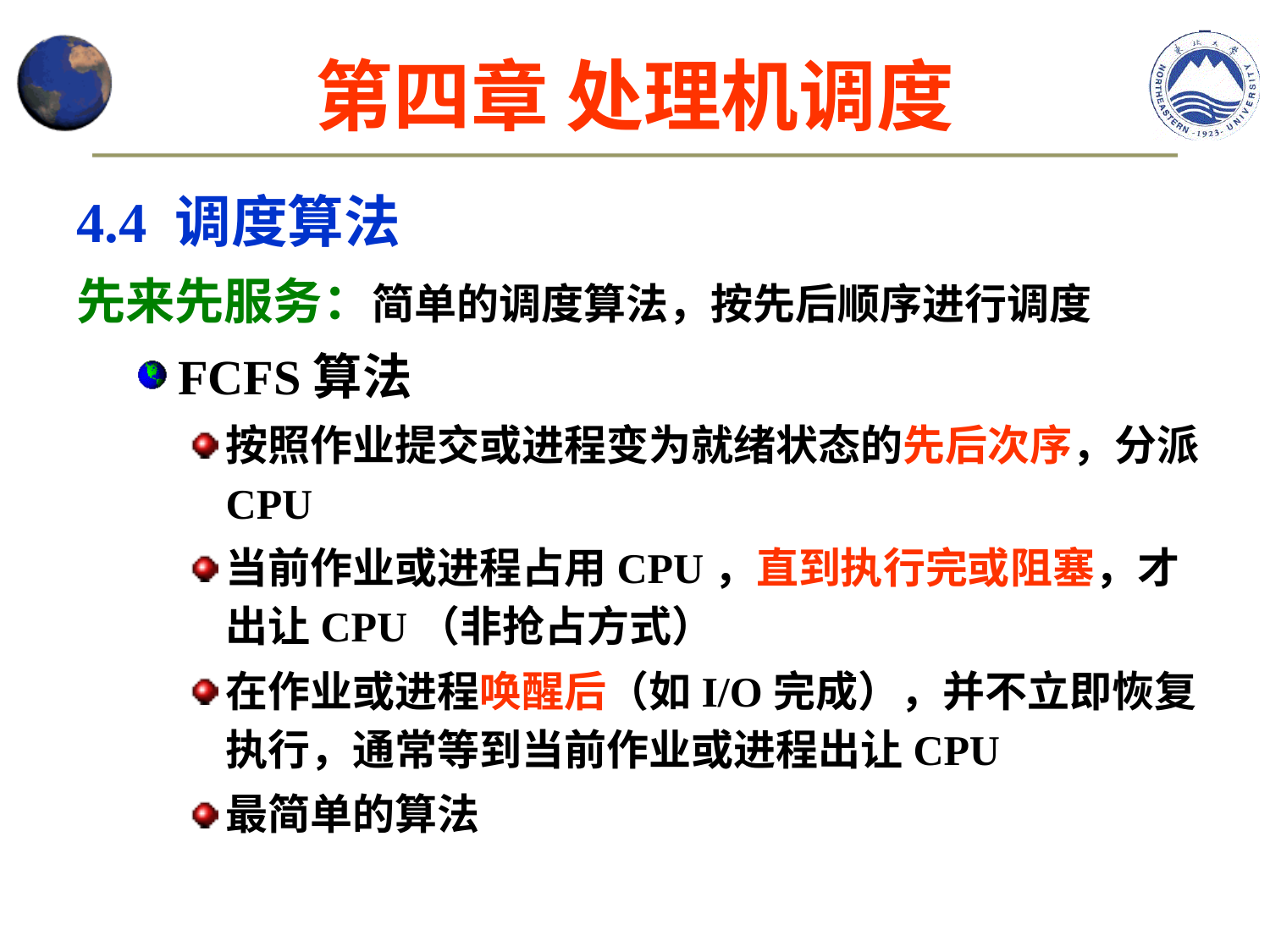

# 第四章 处理机调度
4.4 调度算法
先来先服务：简单的调度算法，按先后顺序进行调度
 FCFS算法
按照作业提交或进程变为就绪状态的先后次序，分派CPU
当前作业或进程占用CPU，直到执行完或阻塞，才出让CPU（非抢占方式）
在作业或进程唤醒后（如I/O完成），并不立即恢复执行，通常等到当前作业或进程出让CPU
最简单的算法